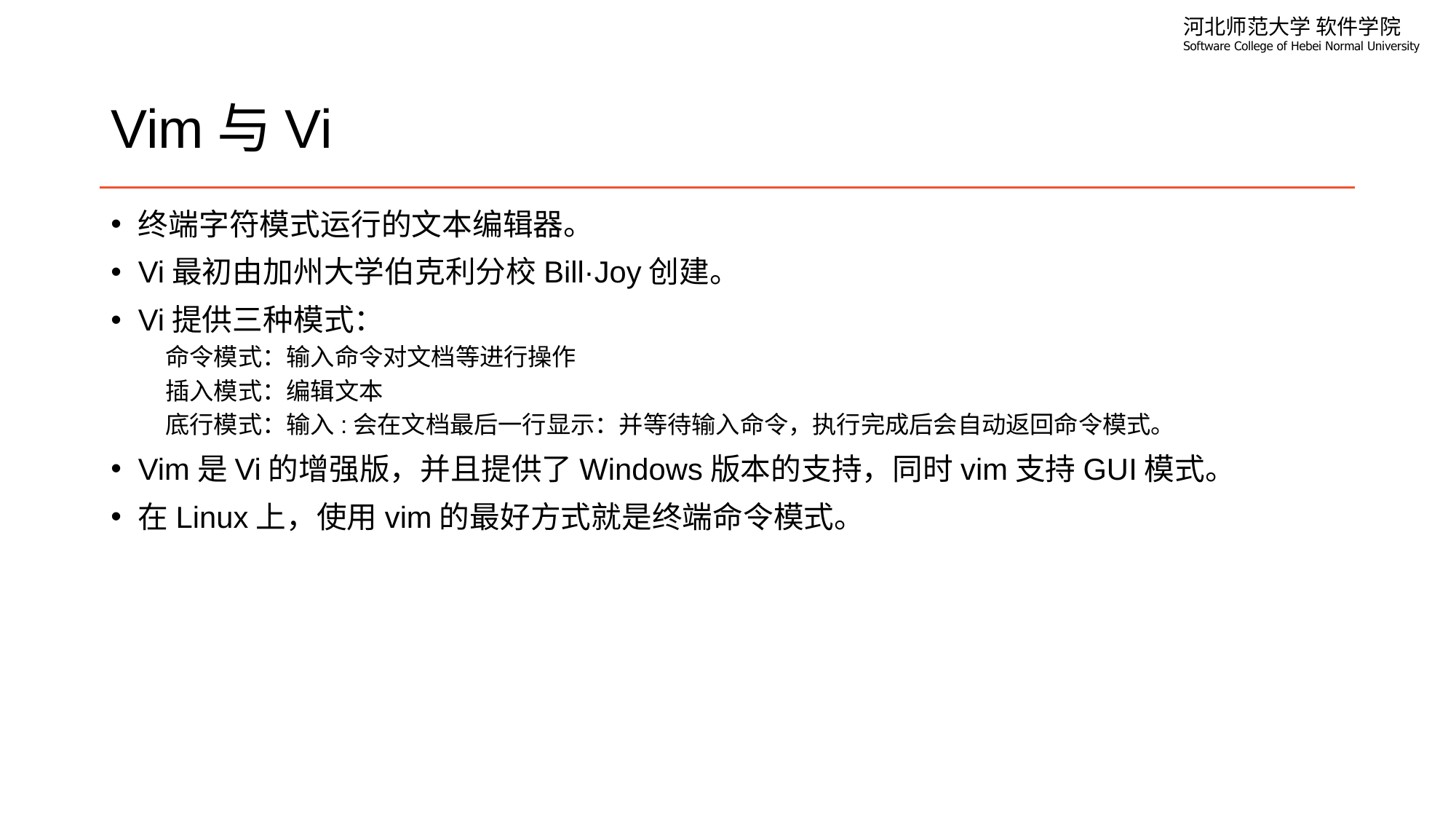

# Vim与Vi
终端字符模式运行的文本编辑器。
Vi最初由加州大学伯克利分校Bill·Joy创建。
Vi提供三种模式：
命令模式：输入命令对文档等进行操作
插入模式：编辑文本
底行模式：输入:会在文档最后一行显示：并等待输入命令，执行完成后会自动返回命令模式。
Vim是Vi的增强版，并且提供了Windows版本的支持，同时vim支持GUI模式。
在Linux上，使用vim的最好方式就是终端命令模式。